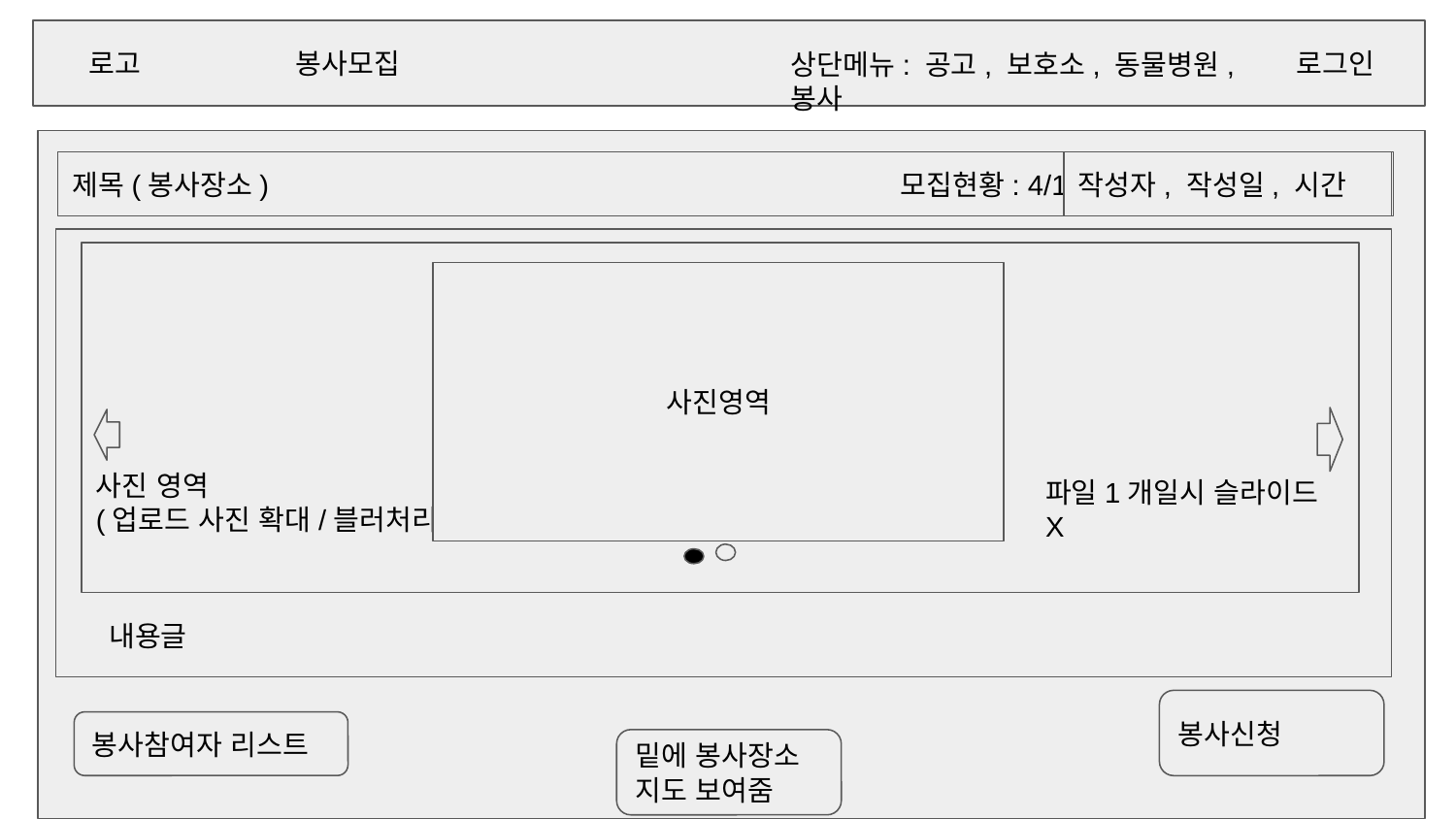

로고
봉사모집
로그인
상단메뉴: 공고, 보호소, 동물병원, 봉사

제목(봉사장소)                                                                              모집현황: 4/15
작성자, 작성일, 시간

사진 영역
(업로드 사진 확대/블러처리)
사진영역

파일1개일시 슬라이드 X

내용글
봉사신청
봉사참여자 리스트
밑에 봉사장소 지도 보여줌